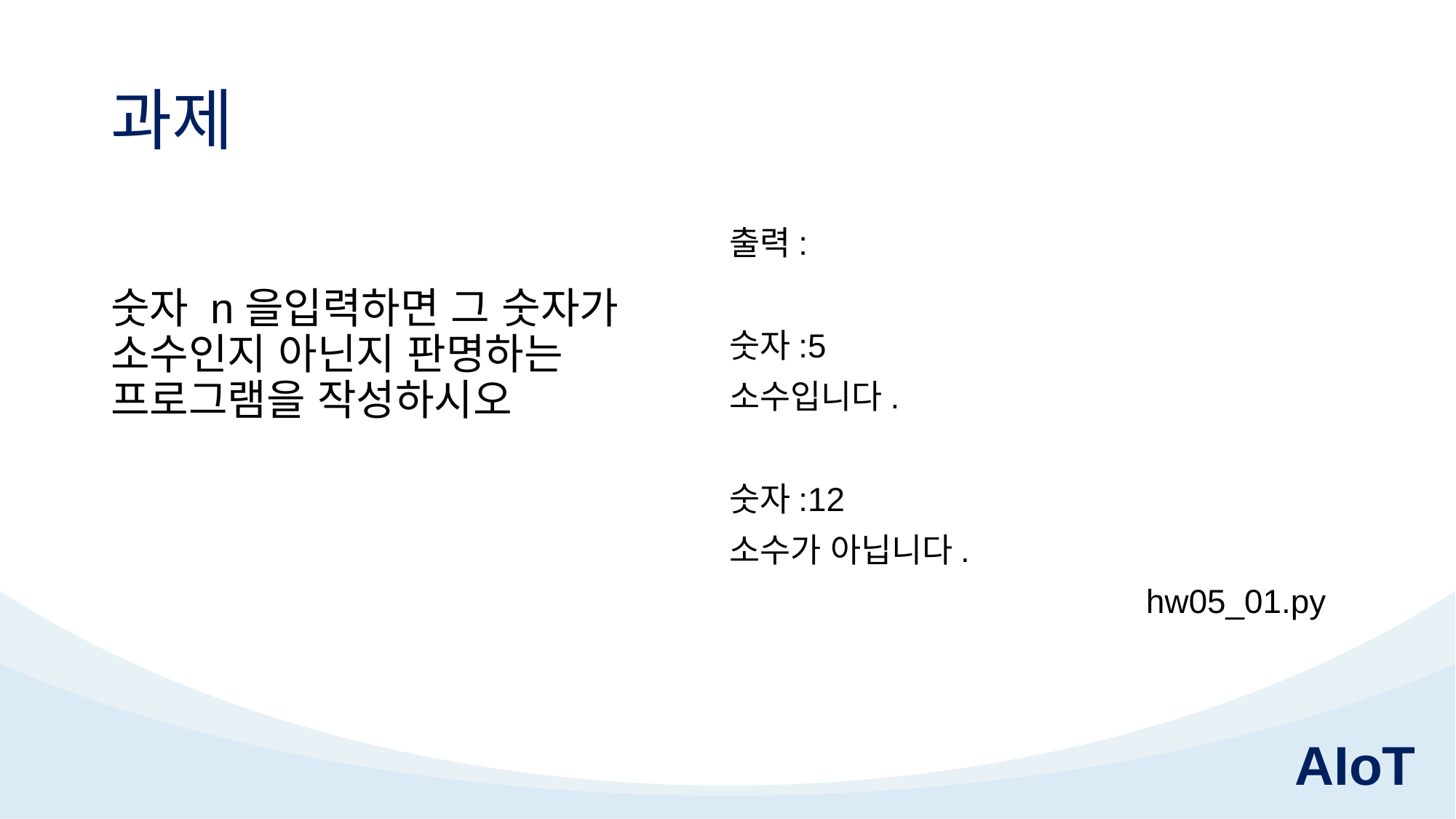

# 과제

숫자 n을입력하면 그 숫자가 소수인지 아닌지 판명하는 프로그램을 작성하시오
출력:

숫자:5
소수입니다.

숫자:12
소수가 아닙니다.
hw05_01.py